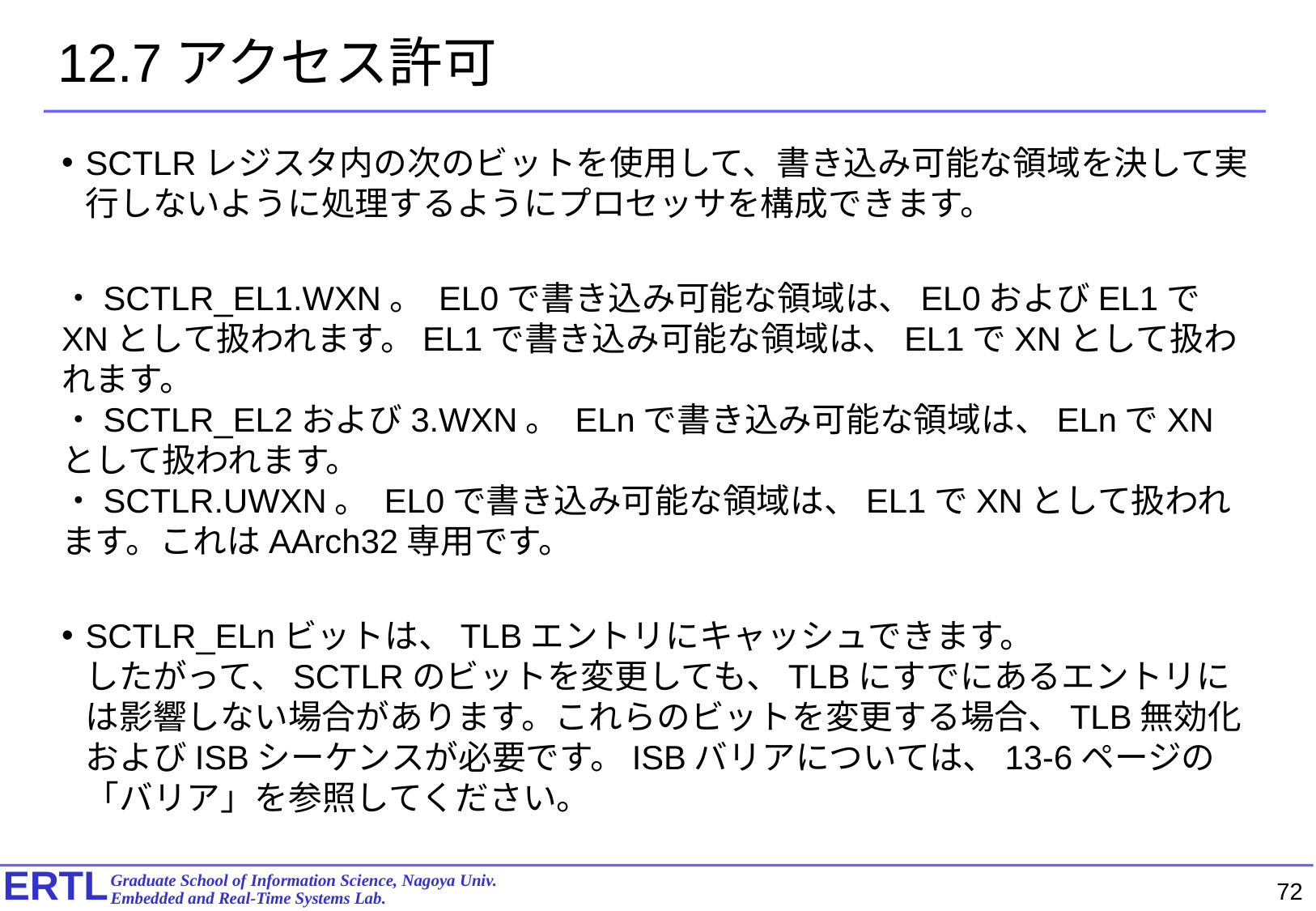

# 12.7アクセス許可
SCTLRレジスタ内の次のビットを使用して、書き込み可能な領域を決して実行しないように処理するようにプロセッサを構成できます。

・SCTLR_EL1.WXN。 EL0で書き込み可能な領域は、EL0およびEL1でXNとして扱われます。EL1で書き込み可能な領域は、EL1でXNとして扱われます。
・SCTLR_EL2および3.WXN。 ELnで書き込み可能な領域は、ELnでXNとして扱われます。
・SCTLR.UWXN。 EL0で書き込み可能な領域は、EL1でXNとして扱われます。これはAArch32専用です。

SCTLR_ELnビットは、TLBエントリにキャッシュできます。
したがって、SCTLRのビットを変更しても、TLBにすでにあるエントリには影響しない場合があります。これらのビットを変更する場合、TLB無効化およびISBシーケンスが必要です。ISBバリアについては、13-6ページの「バリア」を参照してください。

72